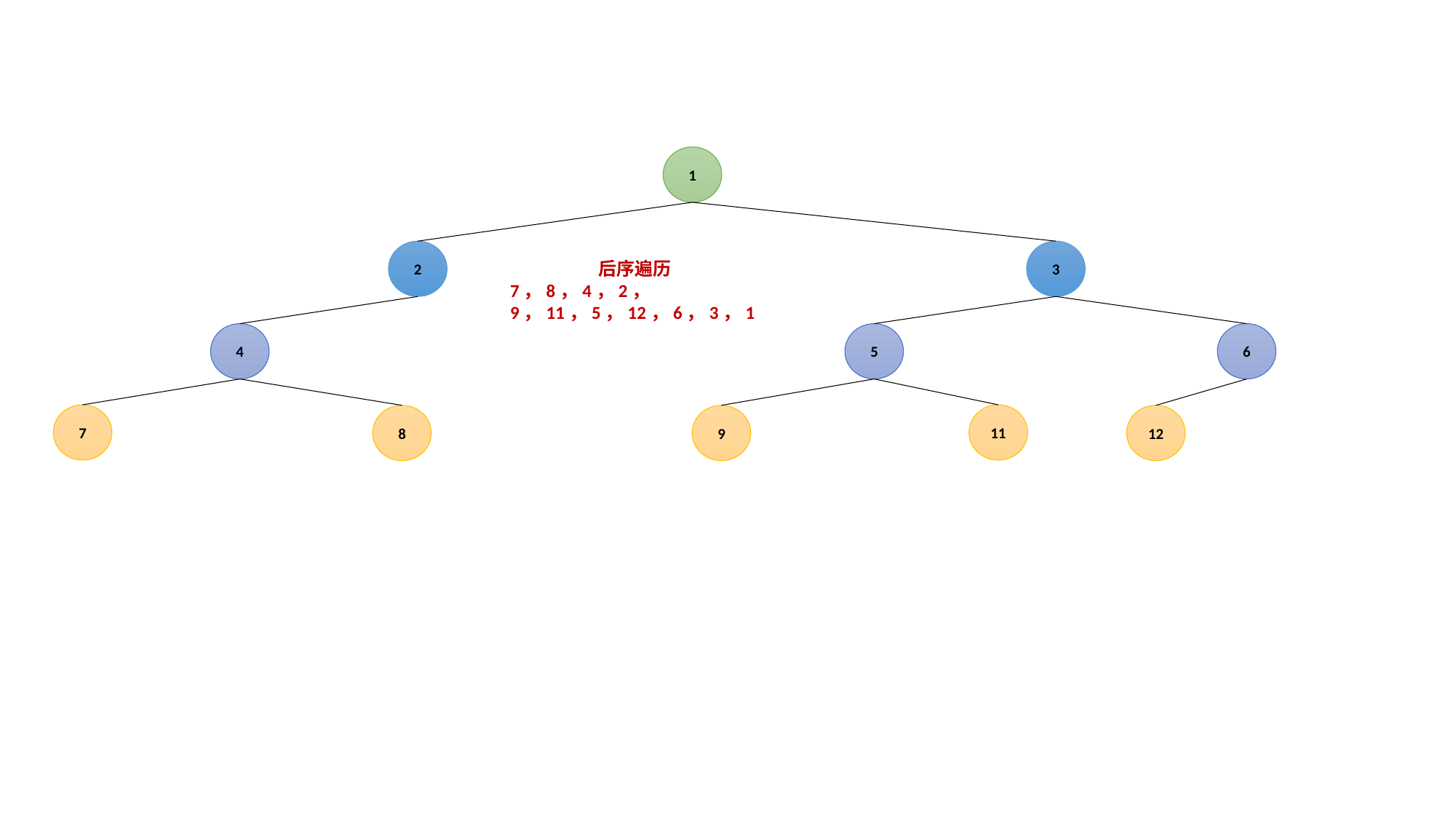

1
2
3
                    后序遍历
7，8，4，2， 9，11，5，12，6，3，1
4
5
6
7
11
8
9
12